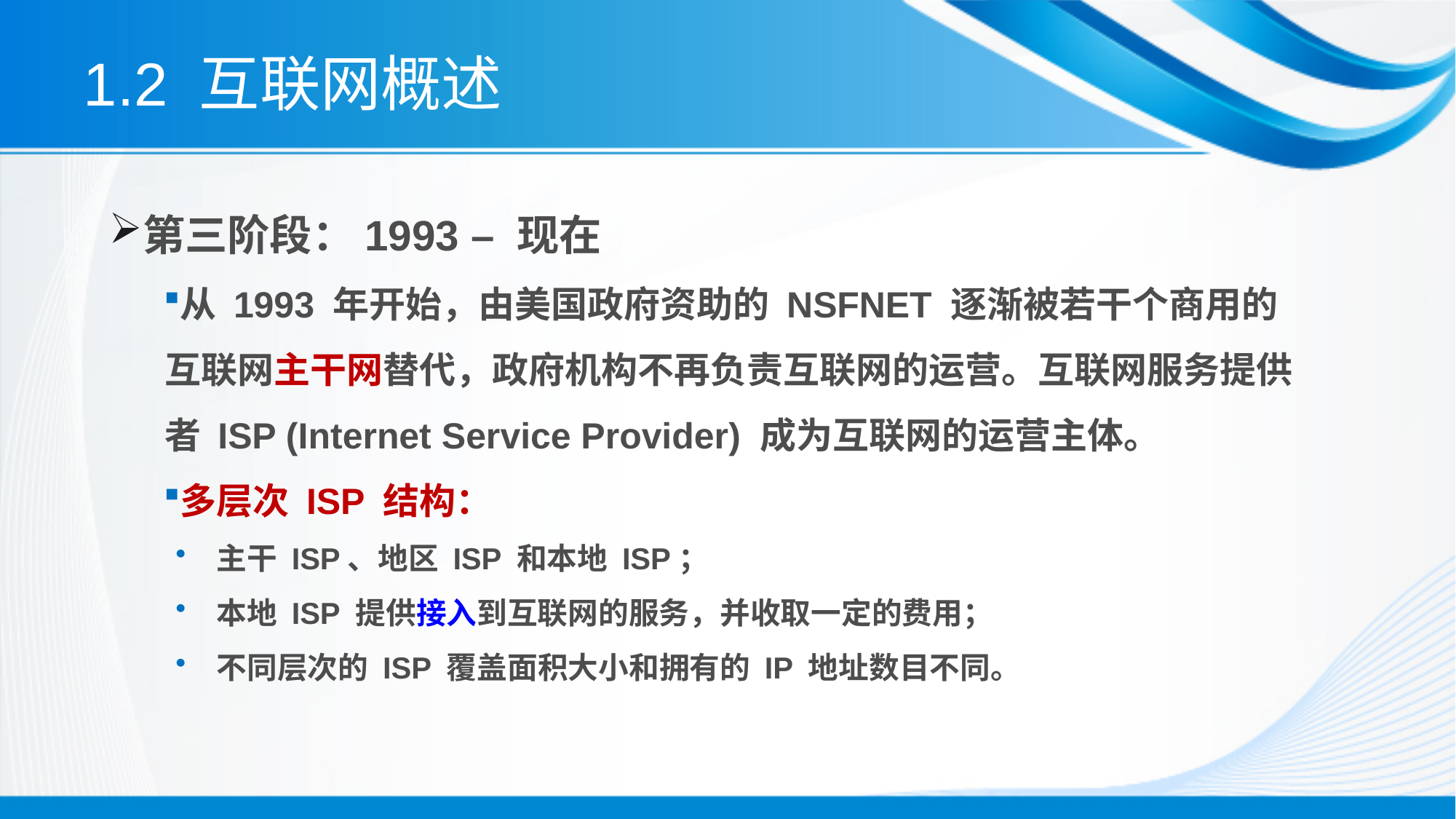

# 1.2 互联网概述
第三阶段：1993 – 现在
从 1993 年开始，由美国政府资助的 NSFNET 逐渐被若干个商用的互联网主干网替代，政府机构不再负责互联网的运营。互联网服务提供者 ISP (Internet Service Provider) 成为互联网的运营主体。
多层次 ISP 结构：
主干 ISP、地区 ISP 和本地 ISP；
本地 ISP 提供接入到互联网的服务，并收取一定的费用；
不同层次的 ISP 覆盖面积大小和拥有的 IP 地址数目不同。